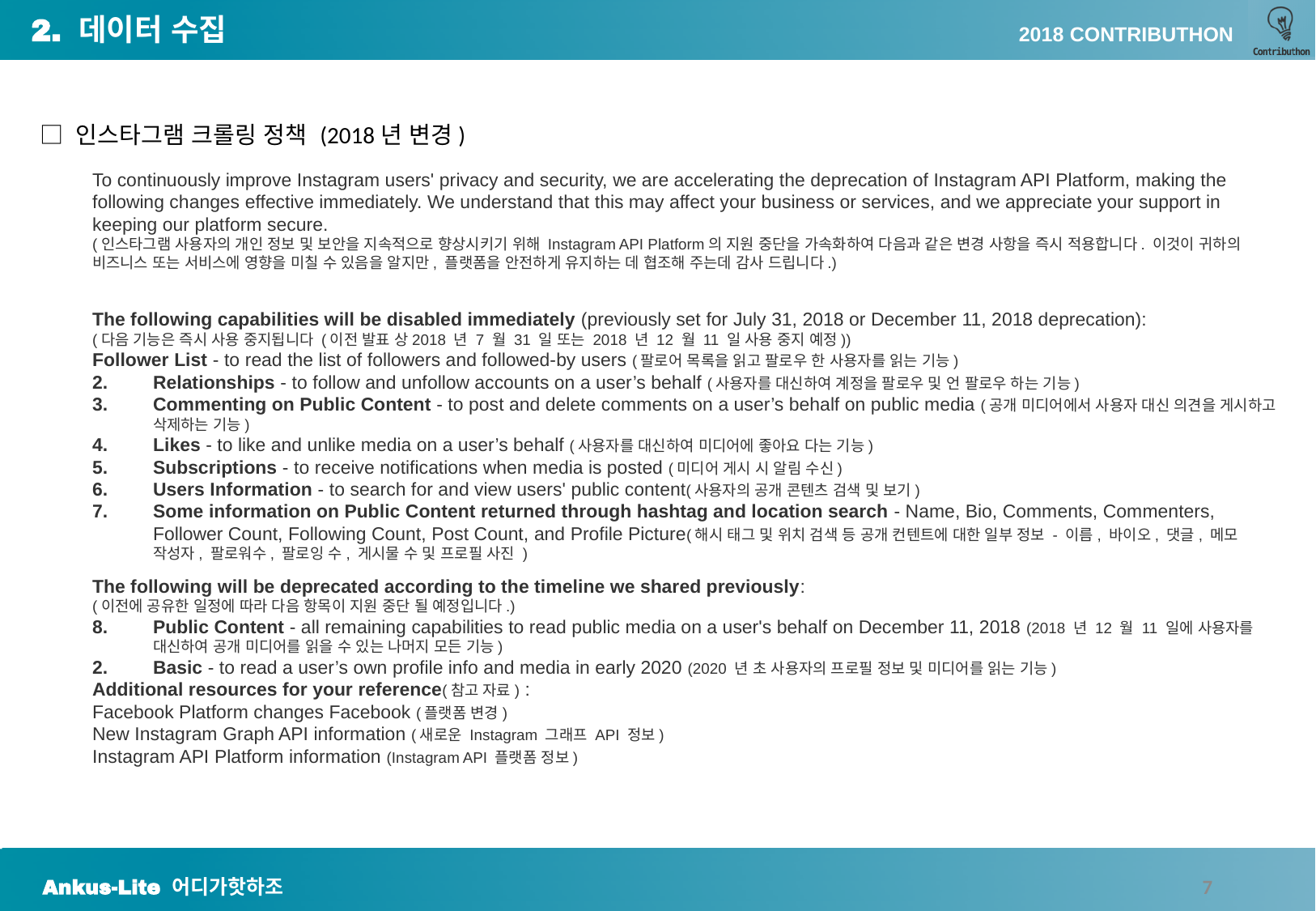

2. 데이터 수집
□ 인스타그램 크롤링 정책 (2018년 변경)
To continuously improve Instagram users' privacy and security, we are accelerating the deprecation of Instagram API Platform, making the following changes effective immediately. We understand that this may affect your business or services, and we appreciate your support in keeping our platform secure.
(인스타그램 사용자의 개인 정보 및 보안을 지속적으로 향상시키기 위해 Instagram API Platform의 지원 중단을 가속화하여 다음과 같은 변경 사항을 즉시 적용합니다. 이것이 귀하의 비즈니스 또는 서비스에 영향을 미칠 수 있음을 알지만, 플랫폼을 안전하게 유지하는 데 협조해 주는데 감사 드립니다.)
The following capabilities will be disabled immediately (previously set for July 31, 2018 or December 11, 2018 deprecation): 
(다음 기능은 즉시 사용 중지됩니다 (이전 발표 상2018 년 7 월 31 일 또는 2018 년 12 월 11 일 사용 중지 예정))
Follower List - to read the list of followers and followed-by users (팔로어 목록을 읽고 팔로우 한 사용자를 읽는 기능)
Relationships - to follow and unfollow accounts on a user’s behalf (사용자를 대신하여 계정을 팔로우 및 언 팔로우 하는 기능)
Commenting on Public Content - to post and delete comments on a user’s behalf on public media (공개 미디어에서 사용자 대신 의견을 게시하고 삭제하는 기능)
Likes - to like and unlike media on a user’s behalf (사용자를 대신하여 미디어에 좋아요 다는 기능)
Subscriptions - to receive notifications when media is posted (미디어 게시 시 알림 수신)
Users Information - to search for and view users' public content(사용자의 공개 콘텐츠 검색 및 보기)
Some information on Public Content returned through hashtag and location search - Name, Bio, Comments, Commenters, Follower Count, Following Count, Post Count, and Profile Picture(해시 태그 및 위치 검색 등 공개 컨텐트에 대한 일부 정보 - 이름, 바이오, 댓글, 메모 작성자, 팔로워수, 팔로잉 수, 게시물 수 및 프로필 사진 )
The following will be deprecated according to the timeline we shared previously:
(이전에 공유한 일정에 따라 다음 항목이 지원 중단 될 예정입니다.)
Public Content - all remaining capabilities to read public media on a user's behalf on December 11, 2018 (2018 년 12 월 11 일에 사용자를 대신하여 공개 미디어를 읽을 수 있는 나머지 모든 기능)
Basic - to read a user’s own profile info and media in early 2020 (2020 년 초 사용자의 프로필 정보 및 미디어를 읽는 기능)
Additional resources for your reference(참고 자료) : 
Facebook Platform changes Facebook (플랫폼 변경)
New Instagram Graph API information (새로운 Instagram 그래프 API 정보)
Instagram API Platform information (Instagram API 플랫폼 정보)
7